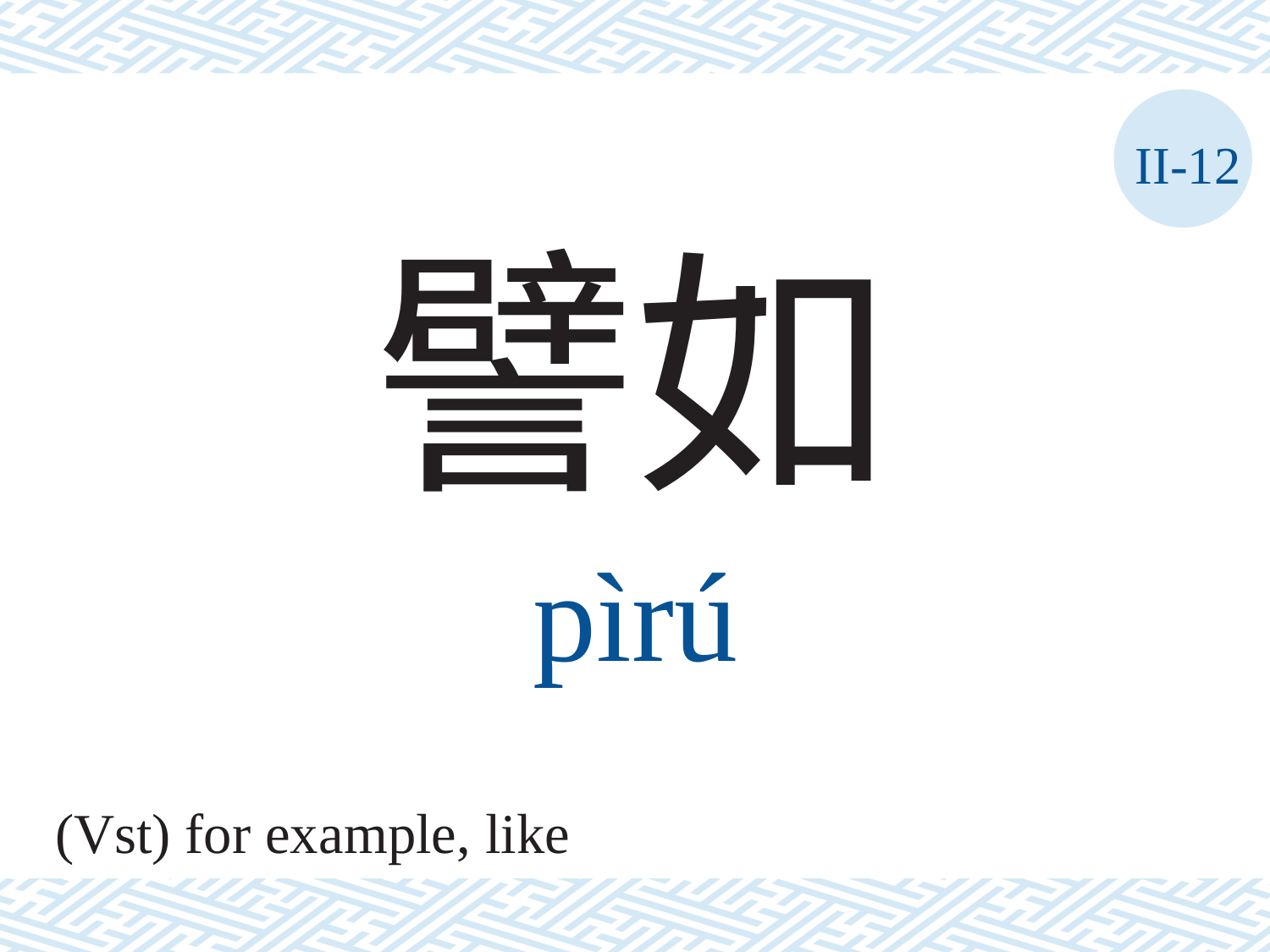

II-12
譬如
pìrú
(Vst) for example, like